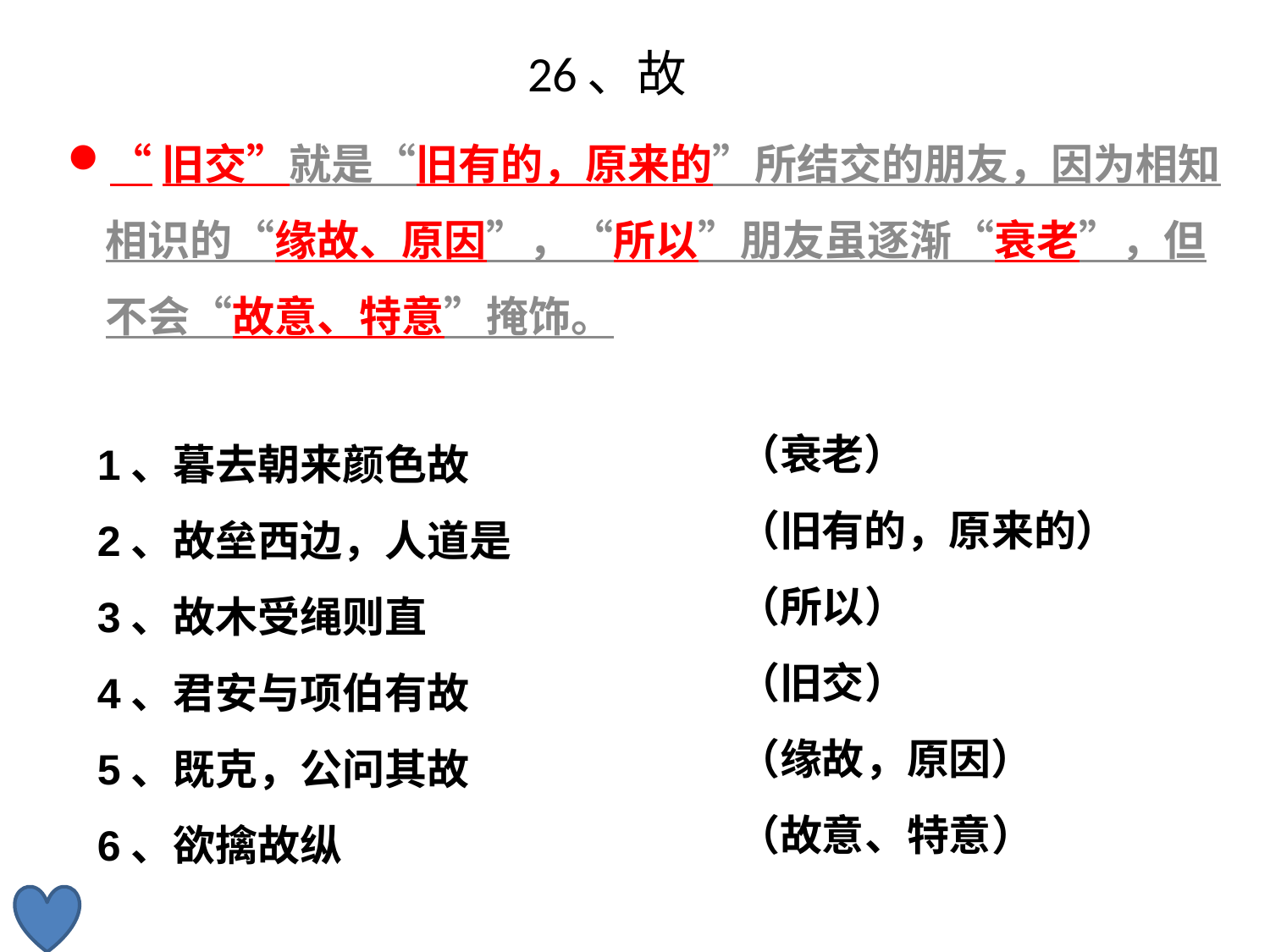

26、故
“旧交”就是“旧有的，原来的”所结交的朋友，因为相知相识的“缘故、原因”，“所以”朋友虽逐渐“衰老”，但不会“故意、特意”掩饰。

（衰老）
（旧有的，原来的）
（所以）
（旧交）
（缘故，原因）
（故意、特意）

1、暮去朝来颜色故
2、故垒西边，人道是
3、故木受绳则直
4、君安与项伯有故
5、既克，公问其故
6、欲擒故纵